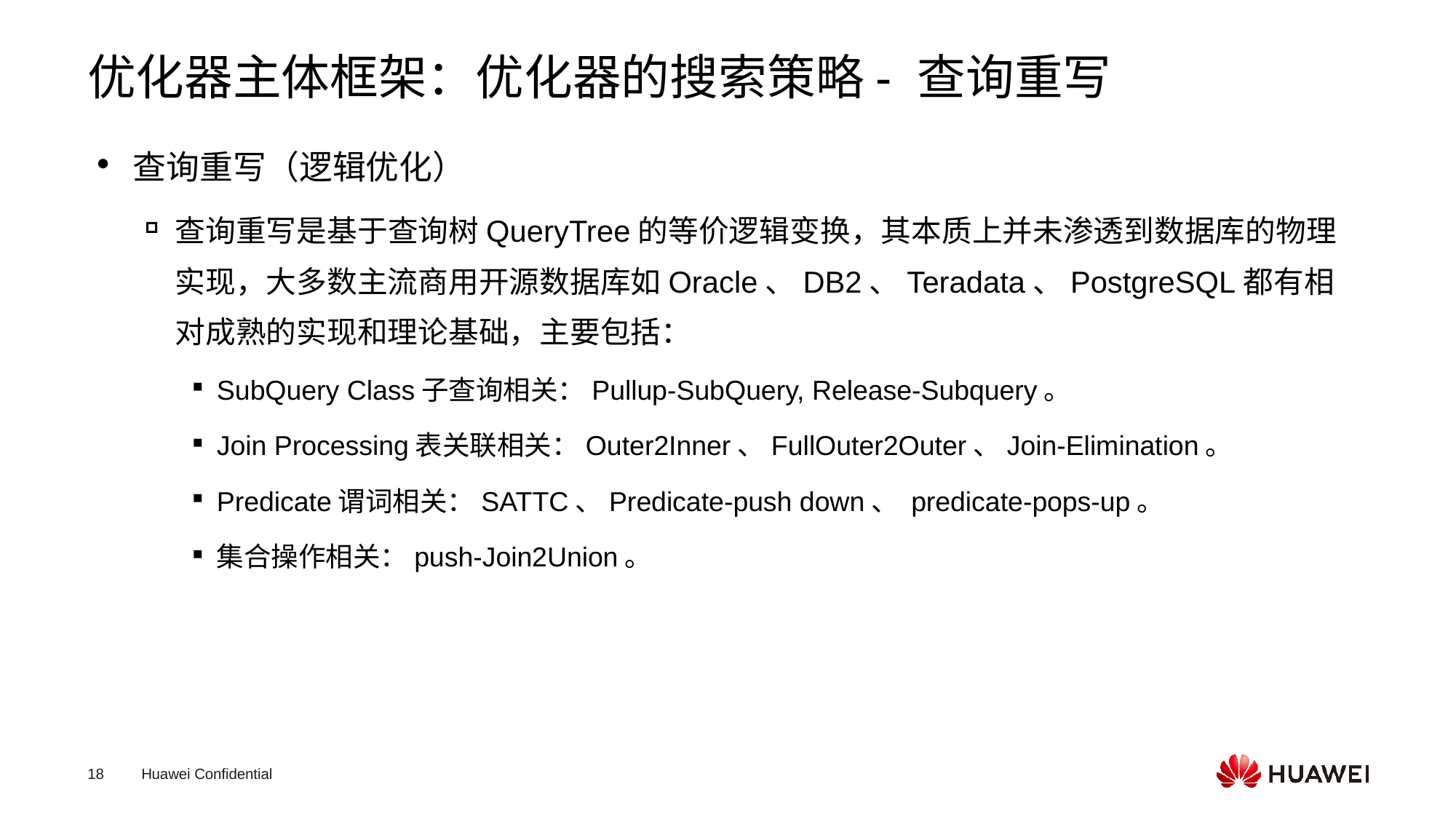

# 优化器主体框架：优化器的搜索策略- 查询重写
查询重写（逻辑优化）
查询重写是基于查询树QueryTree的等价逻辑变换，其本质上并未渗透到数据库的物理实现，大多数主流商用开源数据库如Oracle、DB2、Teradata、PostgreSQL都有相对成熟的实现和理论基础，主要包括：
SubQuery Class子查询相关：Pullup-SubQuery, Release-Subquery。
Join Processing表关联相关：Outer2Inner、FullOuter2Outer、Join-Elimination。
Predicate谓词相关：SATTC、Predicate-push down、 predicate-pops-up。
集合操作相关：push-Join2Union。